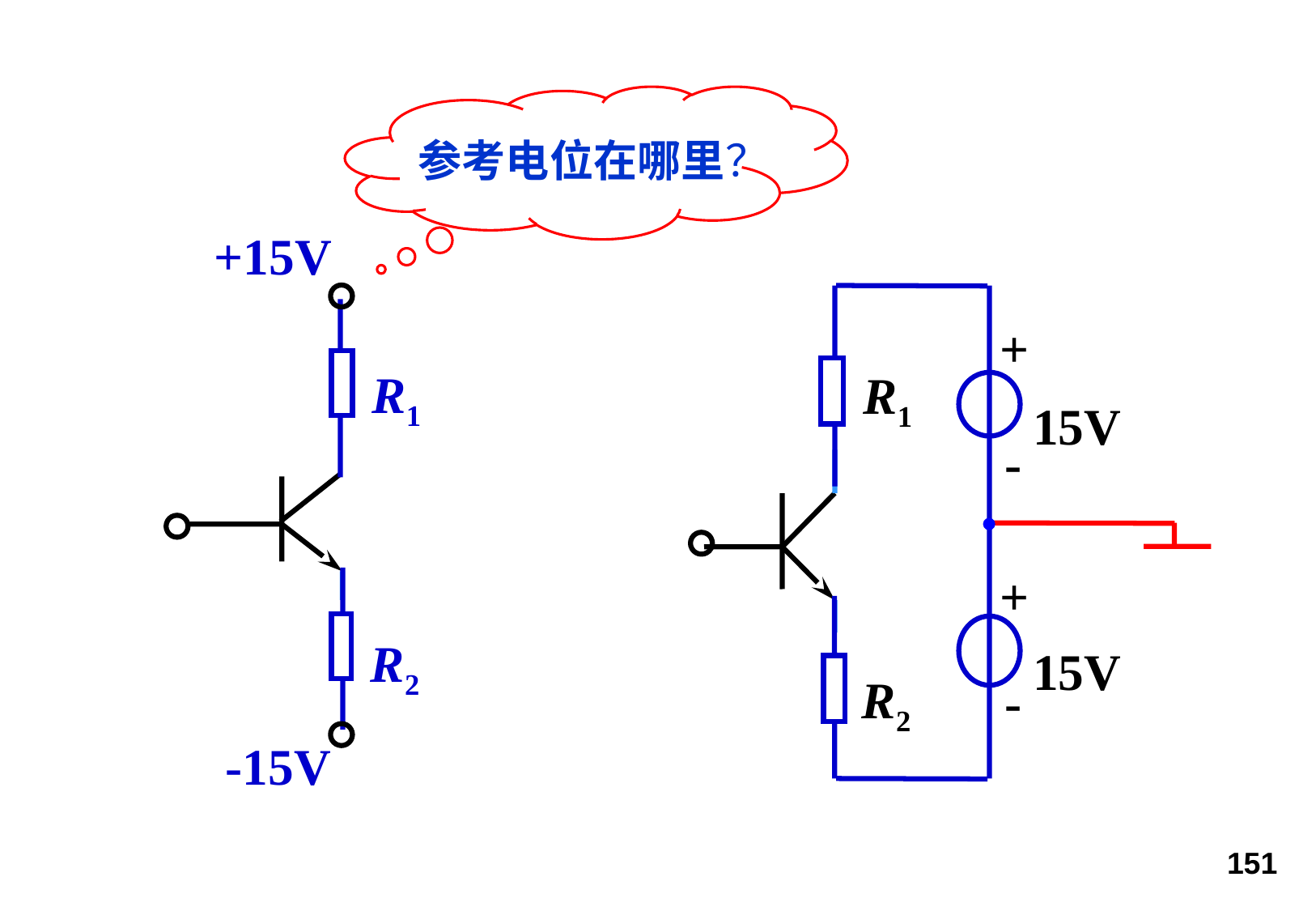

参考电位在哪里？
+15V

R1

R2
-15V

+
R1

15V
-

+

15V

R2
-